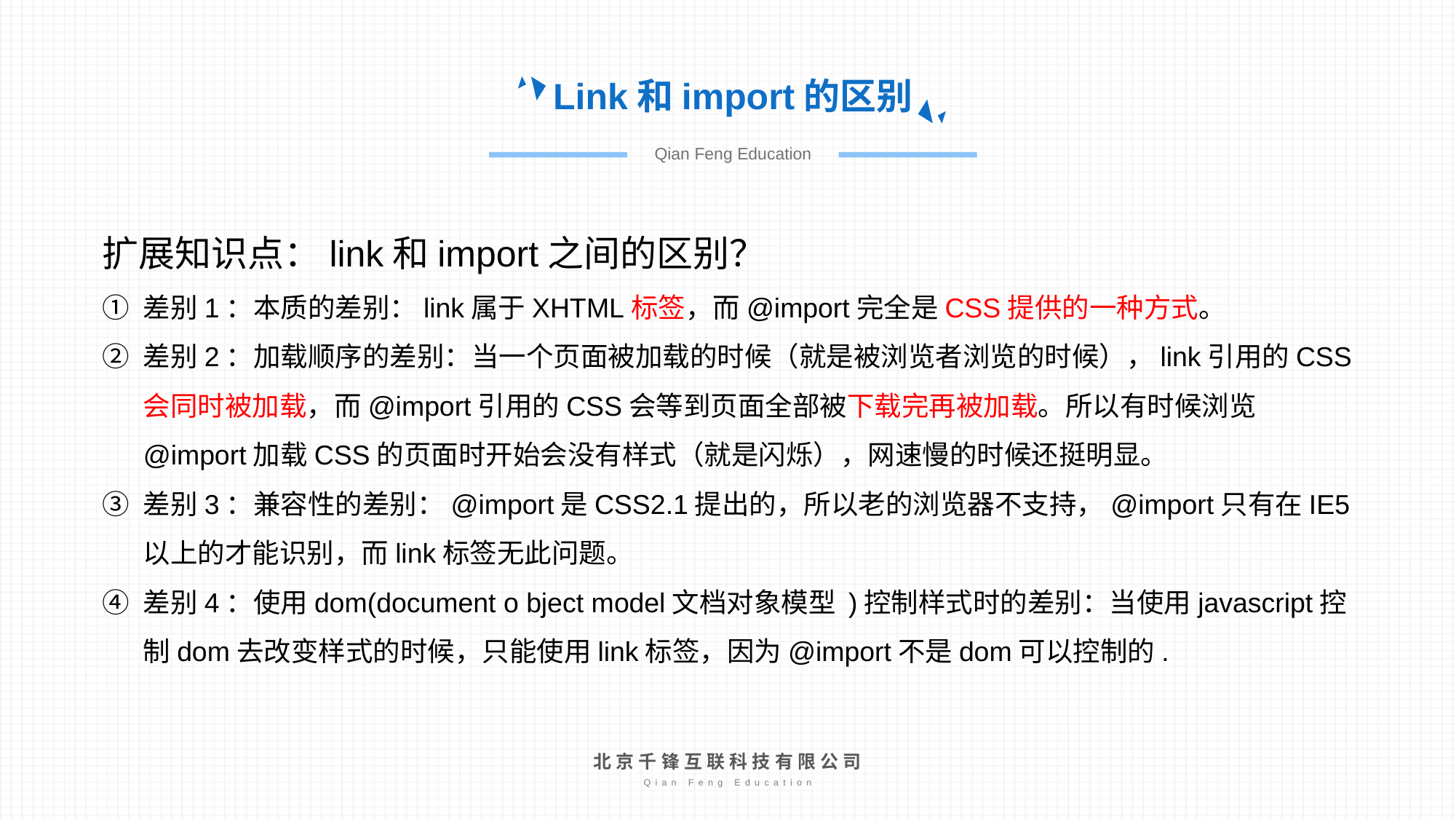

Link和import的区别

Qian Feng Education

扩展知识点：link和import之间的区别？
差别1：本质的差别：link属于XHTML标签，而@import完全是CSS提供的一种方式。
差别2：加载顺序的差别：当一个页面被加载的时候（就是被浏览者浏览的时候），link引用的CSS会同时被加载，而@import引用的CSS会等到页面全部被下载完再被加载。所以有时候浏览@import加载CSS的页面时开始会没有样式（就是闪烁），网速慢的时候还挺明显。
差别3：兼容性的差别：@import是CSS2.1提出的，所以老的浏览器不支持，@import只有在IE5以上的才能识别，而link标签无此问题。
差别4：使用dom(document o bject model文档对象模型 )控制样式时的差别：当使用javascript控制dom去改变样式的时候，只能使用link标签，因为@import不是dom可以控制的.
北京千锋互联科技有限公司
Qian Feng Education